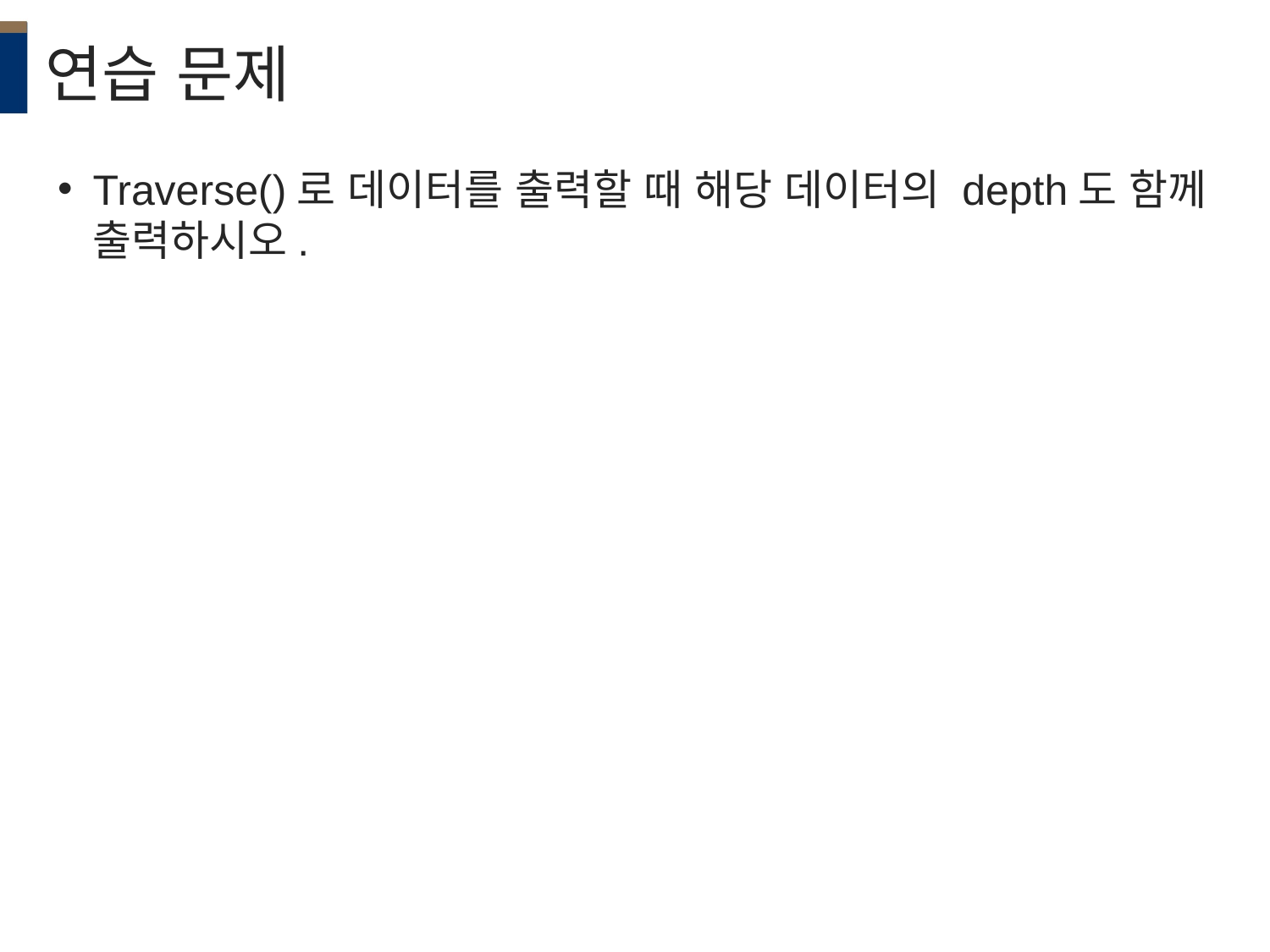

# 연습 문제
Traverse()로 데이터를 출력할 때 해당 데이터의 depth도 함께 출력하시오.